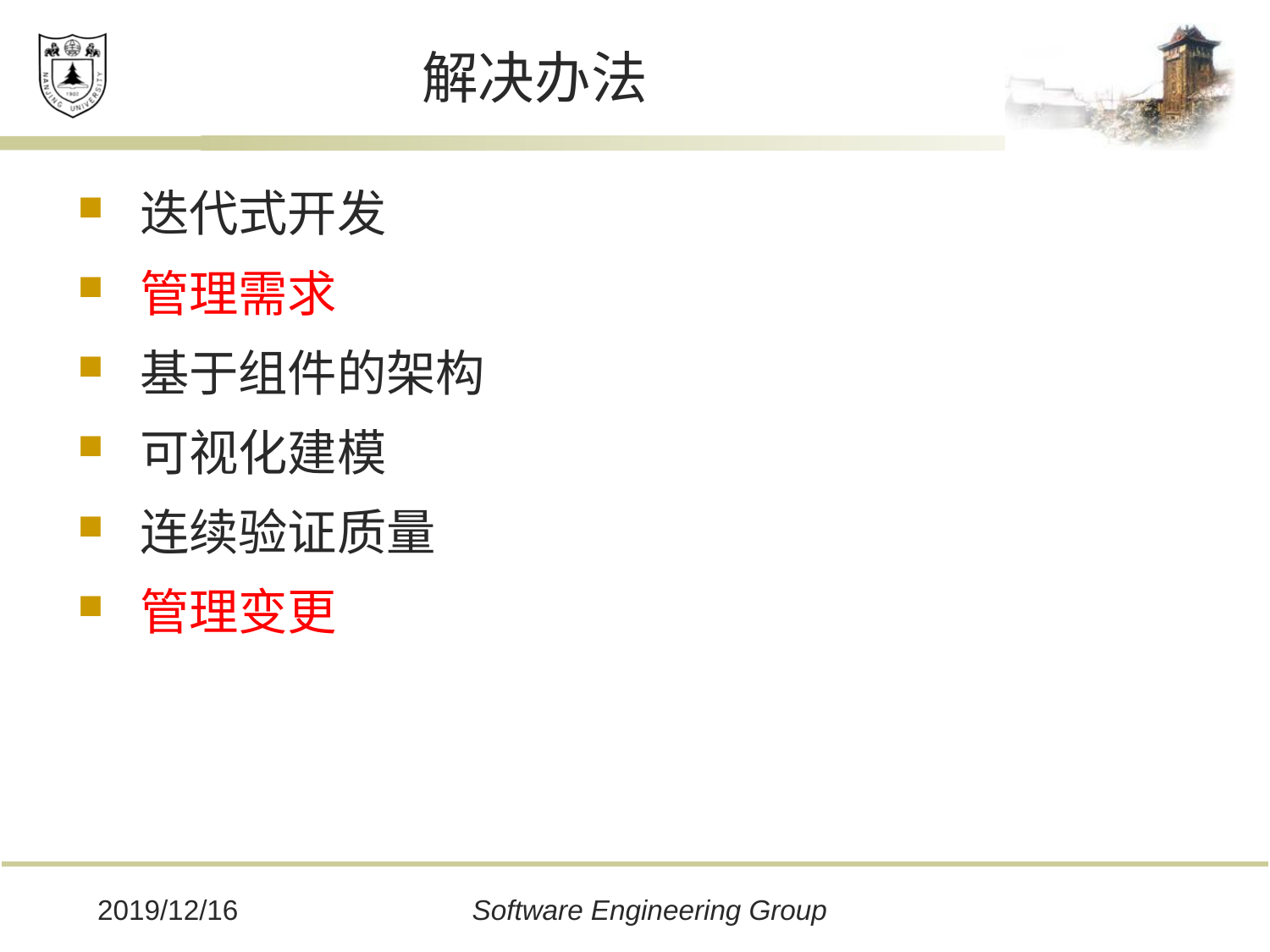

# 解决办法
迭代式开发
管理需求
基于组件的架构
可视化建模
连续验证质量
管理变更

2019/12/16
Software Engineering Group